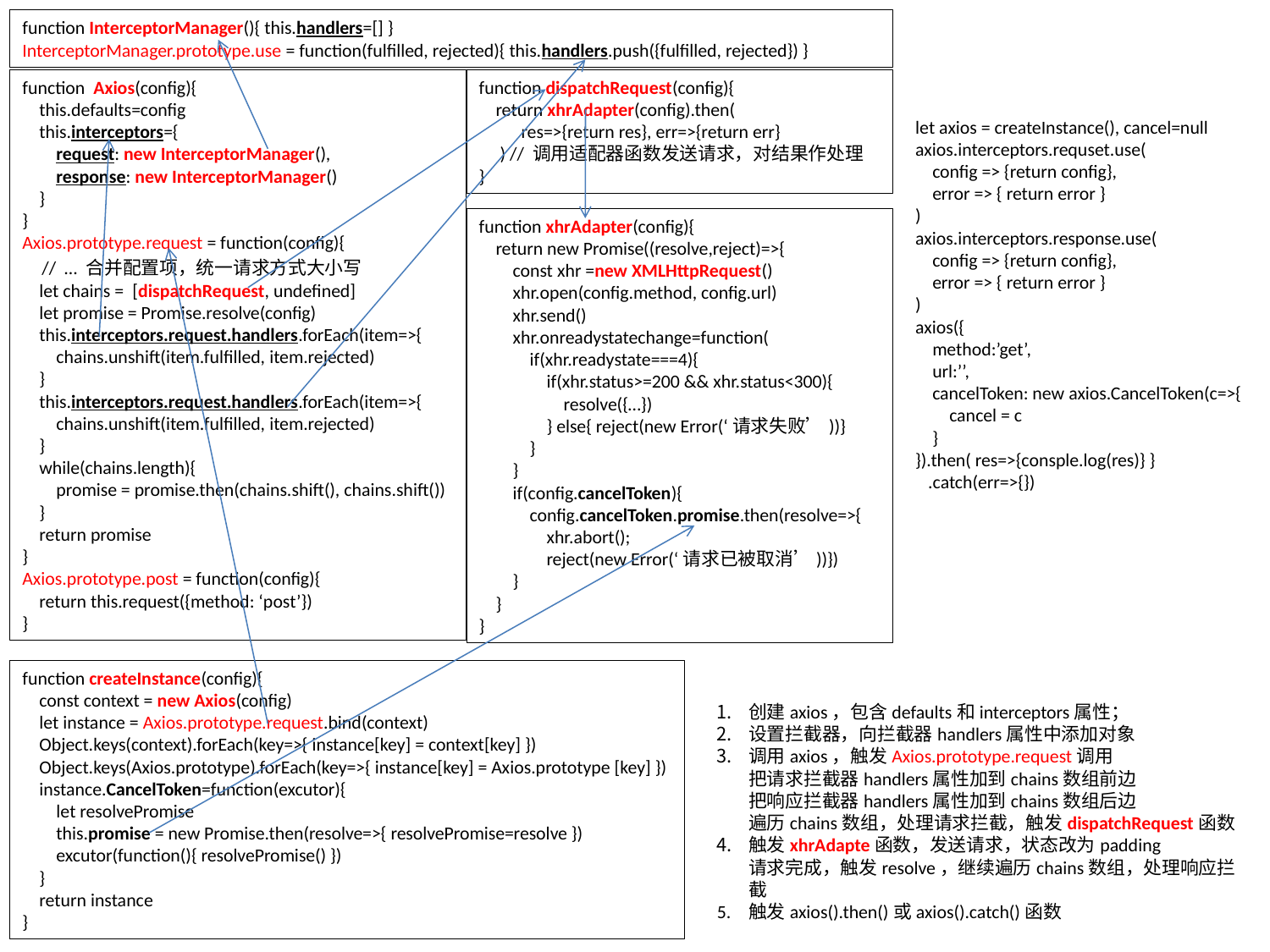

function InterceptorManager(){ this.handlers=[] }
InterceptorManager.prototype.use = function(fulfilled, rejected){ this.handlers.push({fulfilled, rejected}) }
function  Axios(config){
    this.defaults=config
    this.interceptors={
        request: new InterceptorManager(),
        response: new InterceptorManager()
    }
}
Axios.prototype.request = function(config){
    //  … 合并配置项，统一请求方式大小写
    let chains =  [dispatchRequest, undefined]
    let promise = Promise.resolve(config)
    this.interceptors.request.handlers.forEach(item=>{
        chains.unshift(item.fulfilled, item.rejected)
    }
    this.interceptors.request.handlers.forEach(item=>{
        chains.unshift(item.fulfilled, item.rejected)
    }
    while(chains.length){
        promise = promise.then(chains.shift(), chains.shift())
    }
    return promise
}
Axios.prototype.post = function(config){
    return this.request({method: ‘post’})
}
function dispatchRequest(config){
    return xhrAdapter(config).then(
          res=>{return res}, err=>{return err}
     ) // 调用适配器函数发送请求，对结果作处理
}
let axios = createInstance(), cancel=null
axios.interceptors.requset.use(
    config => {return config},
    error => { return error }
)
axios.interceptors.response.use(
    config => {return config},
    error => { return error }
)
axios({
    method:’get’,
    url:’’,
    cancelToken: new axios.CancelToken(c=>{
        cancel = c
    }
}).then( res=>{consple.log(res)} }
   .catch(err=>{})

function xhrAdapter(config){
    return new Promise((resolve,reject)=>{
        const xhr =new XMLHttpRequest()
        xhr.open(config.method, config.url)
        xhr.send()
        xhr.onreadystatechange=function(
            if(xhr.readystate===4){
                if(xhr.status>=200 && xhr.status<300){
                    resolve({…})
                } else{ reject(new Error(‘请求失败’))}
            }
        }
        if(config.cancelToken){
            config.cancelToken.promise.then(resolve=>{
                xhr.abort();
                reject(new Error(‘请求已被取消’))})
        }
    }
}
function createInstance(config){
    const context = new Axios(config)
    let instance = Axios.prototype.request.bind(context)
    Object.keys(context).forEach(key=>{ instance[key] = context[key] })
    Object.keys(Axios.prototype).forEach(key=>{ instance[key] = Axios.prototype [key] })
    instance.CancelToken=function(excutor){
        let resolvePromise
        this.promise = new Promise.then(resolve=>{ resolvePromise=resolve })
        excutor(function(){ resolvePromise() })
    }
    return instance
}
创建axios，包含defaults和interceptors属性；
设置拦截器，向拦截器handlers属性中添加对象
调用axios，触发Axios.prototype.request调用
	把请求拦截器handlers属性加到chains数组前边
	把响应拦截器handlers属性加到chains数组后边
	遍历chains数组，处理请求拦截，触发dispatchRequest函数
触发xhrAdapte函数，发送请求，状态改为padding
	请求完成，触发resolve，继续遍历chains数组，处理响应拦截
5. 	触发axios().then()或axios().catch()函数